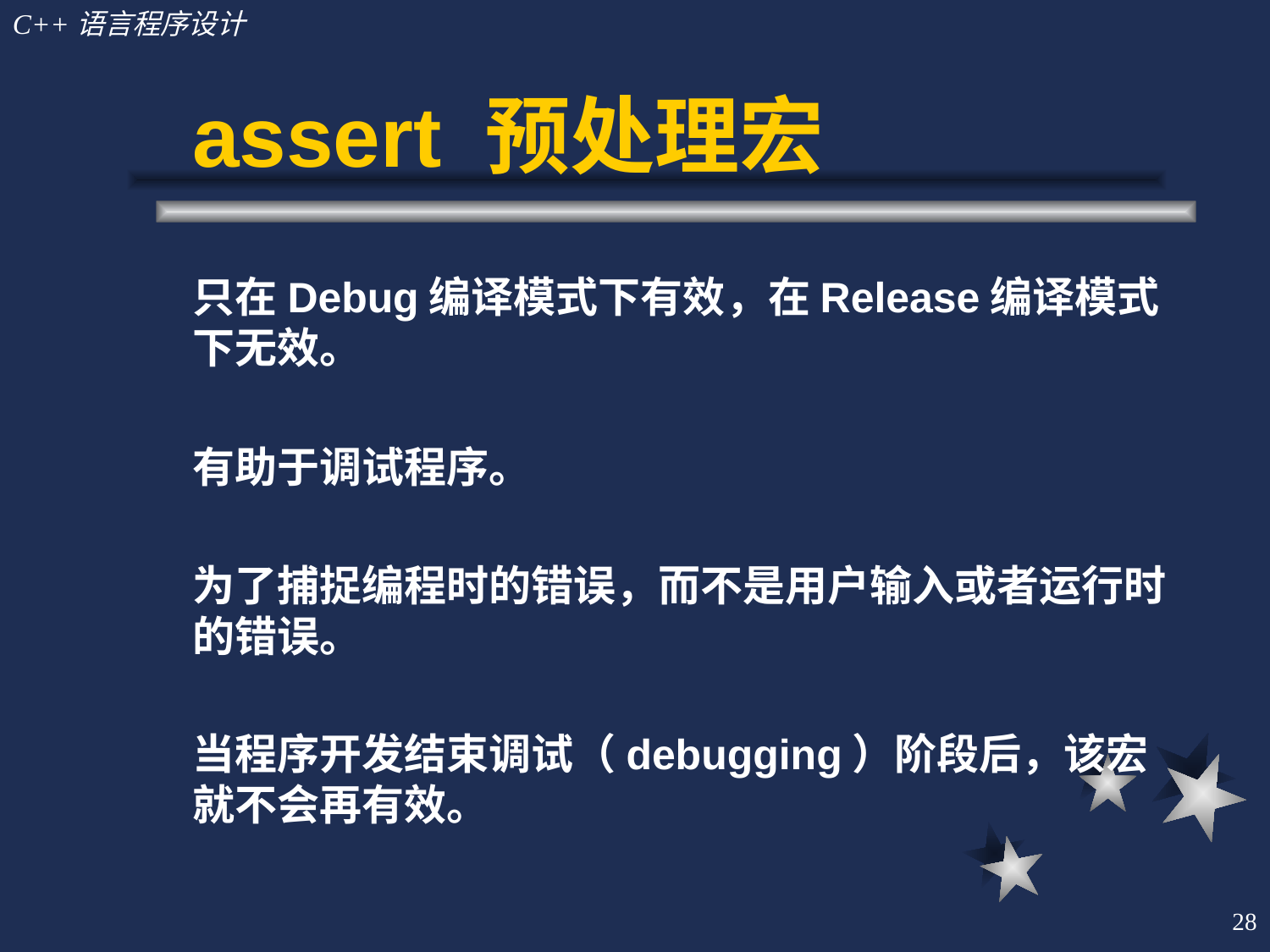

# assert 预处理宏
只在Debug编译模式下有效，在Release编译模式下无效。

有助于调试程序。

为了捕捉编程时的错误，而不是用户输入或者运行时的错误。

当程序开发结束调试（debugging）阶段后，该宏就不会再有效。

28